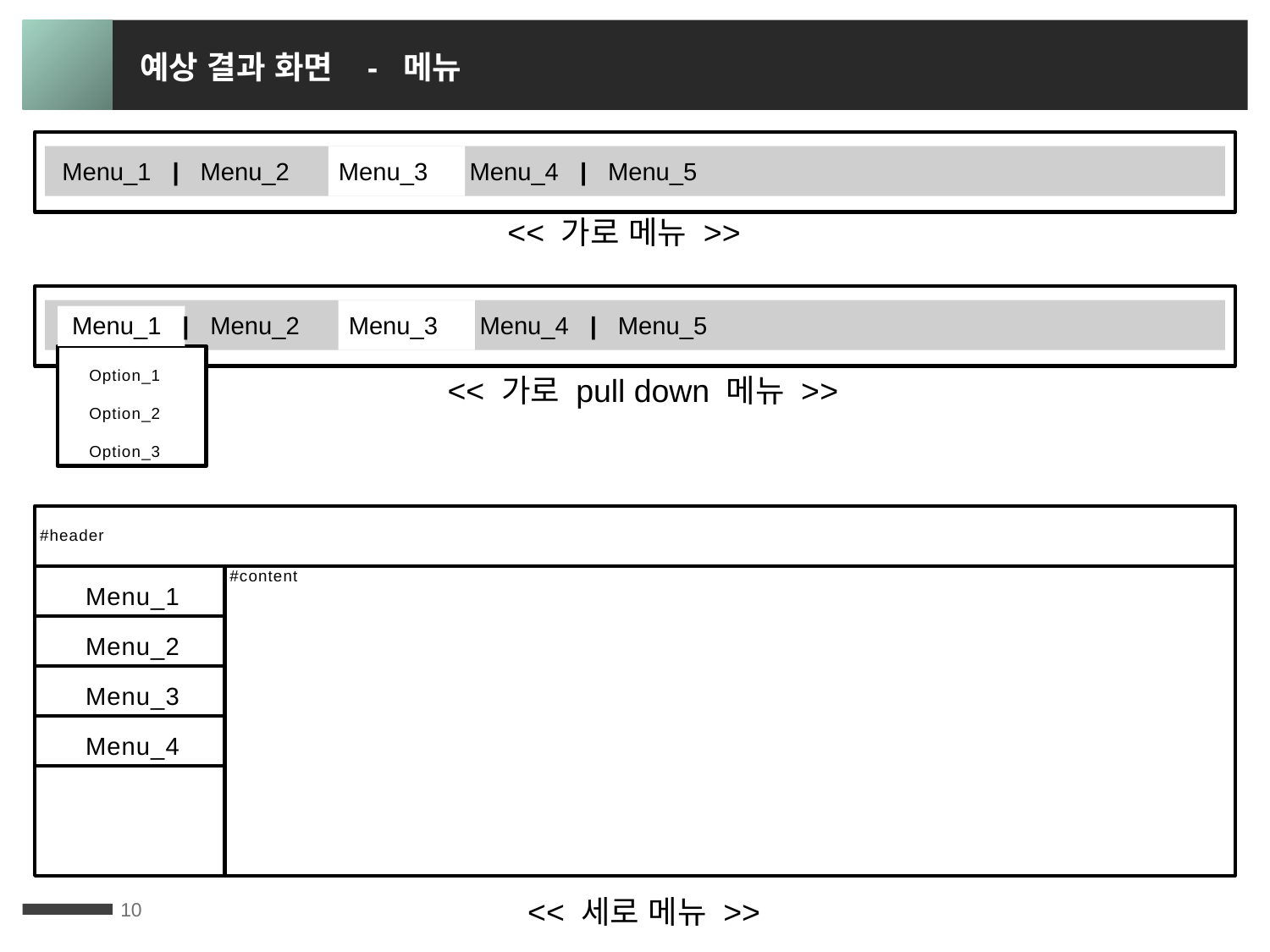

예상 결과 화면   -  메뉴

Menu_1   |   Menu_2       Menu_3      Menu_4   |   Menu_5
<< 가로 메뉴 >>

Menu_1   |   Menu_2       Menu_3      Menu_4   |   Menu_5

     Option_1
     Option_2
     Option_3
<< 가로 pull down 메뉴 >>

#header
Menu_1
#content
Menu_2
Menu_3
Menu_4

10
<< 세로 메뉴 >>